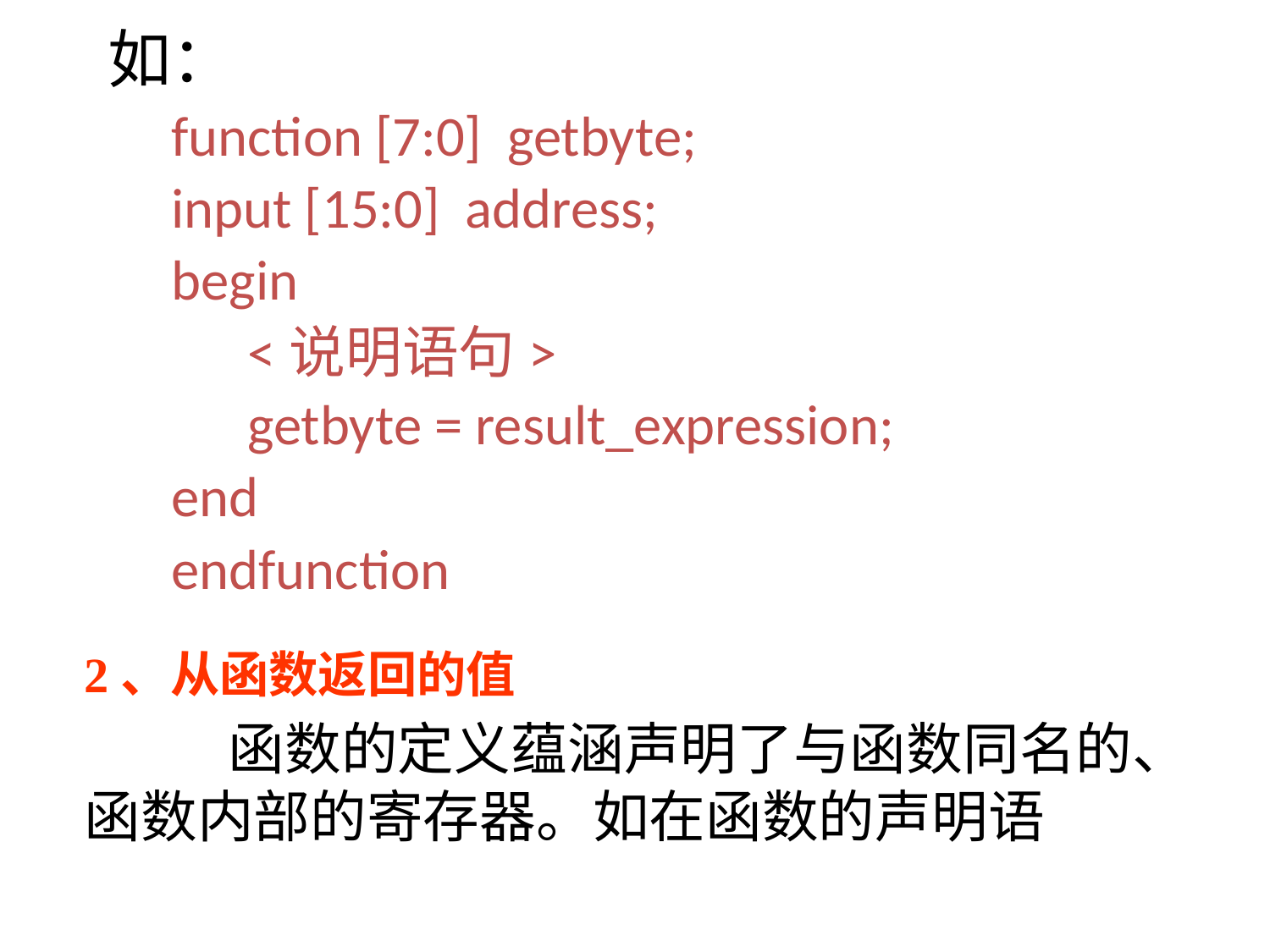

如：
     function [7:0]  getbyte;
     input [15:0]  address;
     begin
           <说明语句>
           getbyte = result_expression;
     end
     endfunction
2、从函数返回的值
            函数的定义蕴涵声明了与函数同名的、函数内部的寄存器。如在函数的声明语